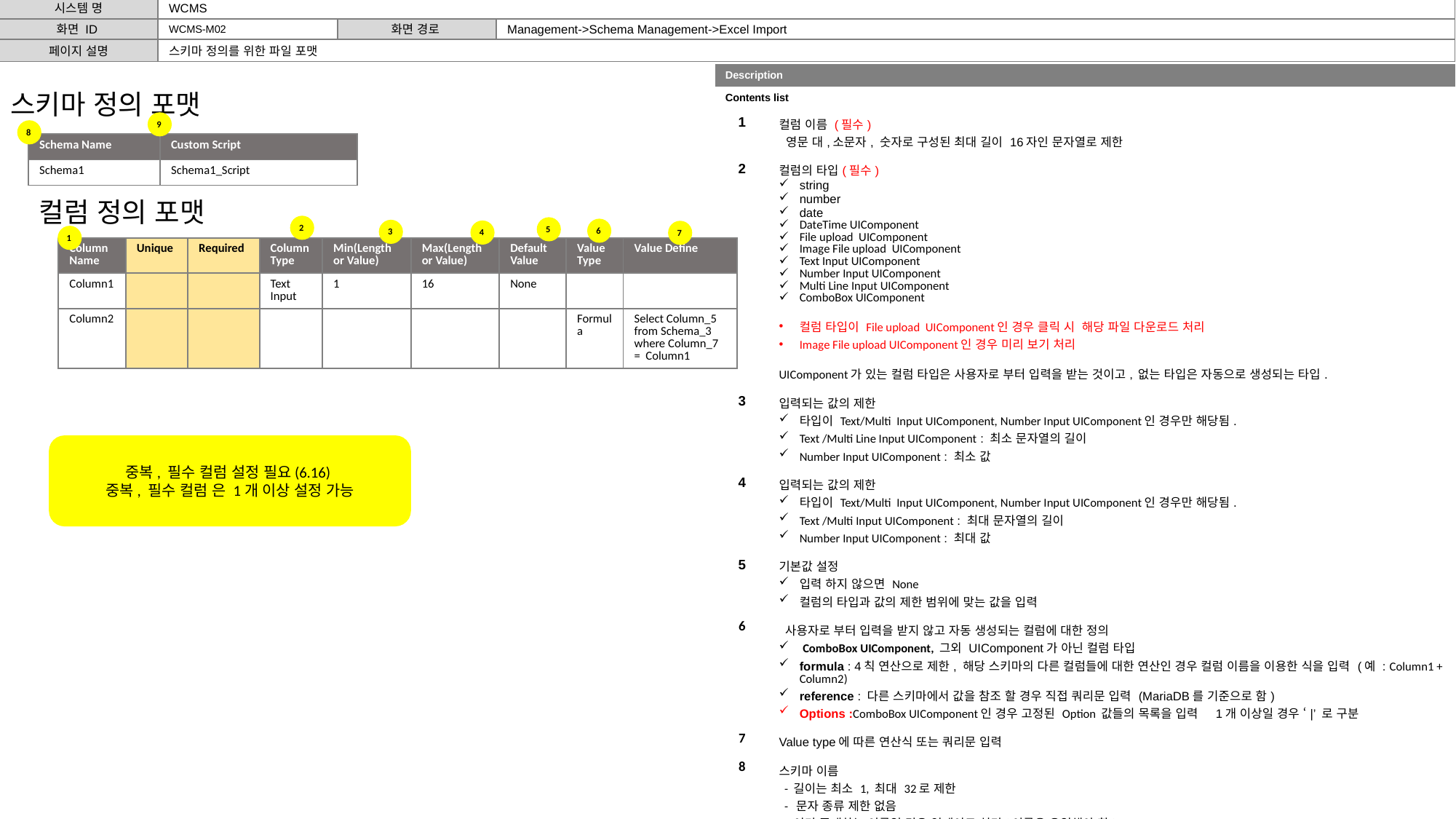

시스템 명
WCMS
화면 ID
WCMS-M02
화면 경로
Management->Schema Management->Excel Import
페이지 설명
스키마 정의를 위한 파일 포맷
| Description |  |
| --- | --- |
| Contents list |  |
| 1 | 컬럼 이름 (필수) 영문 대,소문자, 숫자로 구성된 최대 길이 16자인 문자열로 제한 |
| 2 | 컬럼의 타입(필수) string number date DateTime UIComponent File upload UIComponent Image File upload UIComponent Text Input UIComponent Number Input UIComponent Multi Line Input UIComponent ComboBox UIComponent 컬럼 타입이 File upload UIComponent인 경우 클릭 시 해당 파일 다운로드 처리 Image File upload UIComponent인 경우 미리 보기 처리 UIComponent가 있는 컬럼 타입은 사용자로 부터 입력을 받는 것이고, 없는 타입은 자동으로 생성되는 타입. |
| 3 | 입력되는 값의 제한 타입이 Text/Multi Input UIComponent, Number Input UIComponent인 경우만 해당됨. Text /Multi Line Input UIComponent : 최소 문자열의 길이 Number Input UIComponent : 최소 값 |
| 4 | 입력되는 값의 제한 타입이 Text/Multi Input UIComponent, Number Input UIComponent인 경우만 해당됨. Text /Multi Input UIComponent : 최대 문자열의 길이 Number Input UIComponent : 최대 값 |
| 5 | 기본값 설정 입력 하지 않으면 None 컬럼의 타입과 값의 제한 범위에 맞는 값을 입력 |
| 6 | 사용자로 부터 입력을 받지 않고 자동 생성되는 컬럼에 대한 정의 ComboBox UIComponent, 그외 UIComponent가 아닌 컬럼 타입 formula : 4칙 연산으로 제한, 해당 스키마의 다른 컬럼들에 대한 연산인 경우 컬럼 이름을 이용한 식을 입력 (예 : Column1 + Column2) reference : 다른 스키마에서 값을 참조 할 경우 직접 쿼리문 입력 (MariaDB를 기준으로 함) Options :ComboBox UIComponent인 경우 고정된 Option 값들의 목록을 입력 1개 이상일 경우 ‘|’ 로 구분 |
| 7 | Value type에 따른 연산식 또는 쿼리문 입력 |
| 8 | 스키마 이름 - 길이는 최소 1, 최대 32로 제한 - 문자 종류 제한 없음 - 이미 존재하는 이름일 경우 업데이트 처리(이름은 유일해야 함) |
| 9 | UIComponent Custom 그리기 스크립트 UIComponent를 자동으로 그려주는 것이 아니라 외부에 정의된 스크립트를 참조 하여 그려줌. 스크립트 파일 명을 입력 기본값은 빈 상태이며, 이 경우 자동 UIComponent 그리기 처리 |
스키마 정의 포맷
9

8

| Schema Name | Custom Script |
| --- | --- |
| Schema1 | Schema1\_Script |
컬럼 정의 포맷
2

5

6

3

4

7

1

| Column Name | Unique | Required | Column Type | Min(Length or Value) | Max(Length or Value) | Default Value | Value Type | Value Define |
| --- | --- | --- | --- | --- | --- | --- | --- | --- |
| Column1 |  |  | Text Input | 1 | 16 | None |  |  |
| Column2 |  |  |  |  |  |  | Formula | Select Column\_5 from Schema\_3 where Column\_7 = Column1 |
중복, 필수 컬럼 설정 필요(6.16)
중복, 필수 컬럼 은 1개 이상 설정 가능